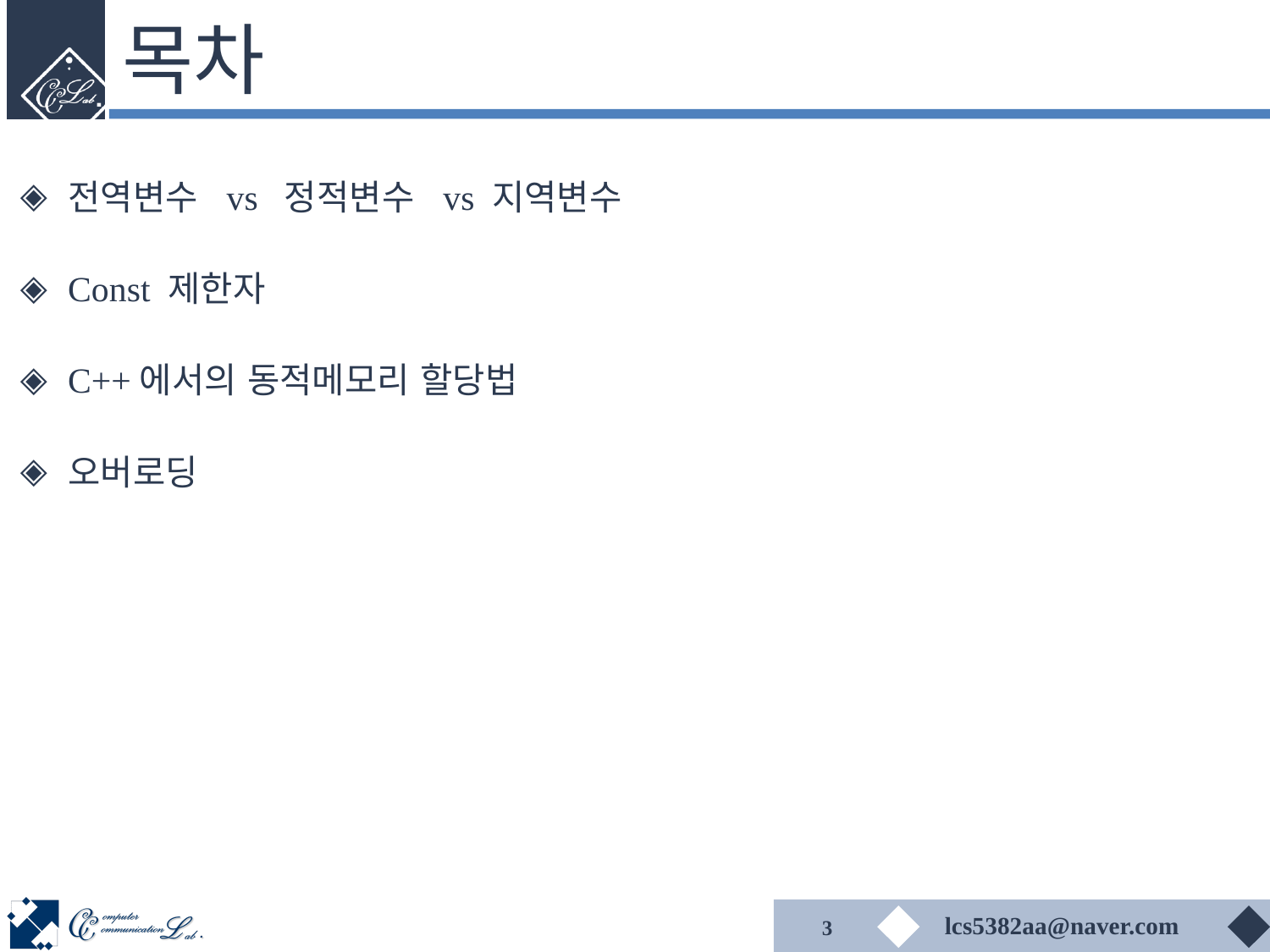

# 목차
전역변수  vs  정적변수  vs 지역변수
Const 제한자
C++에서의 동적메모리 할당법
오버로딩